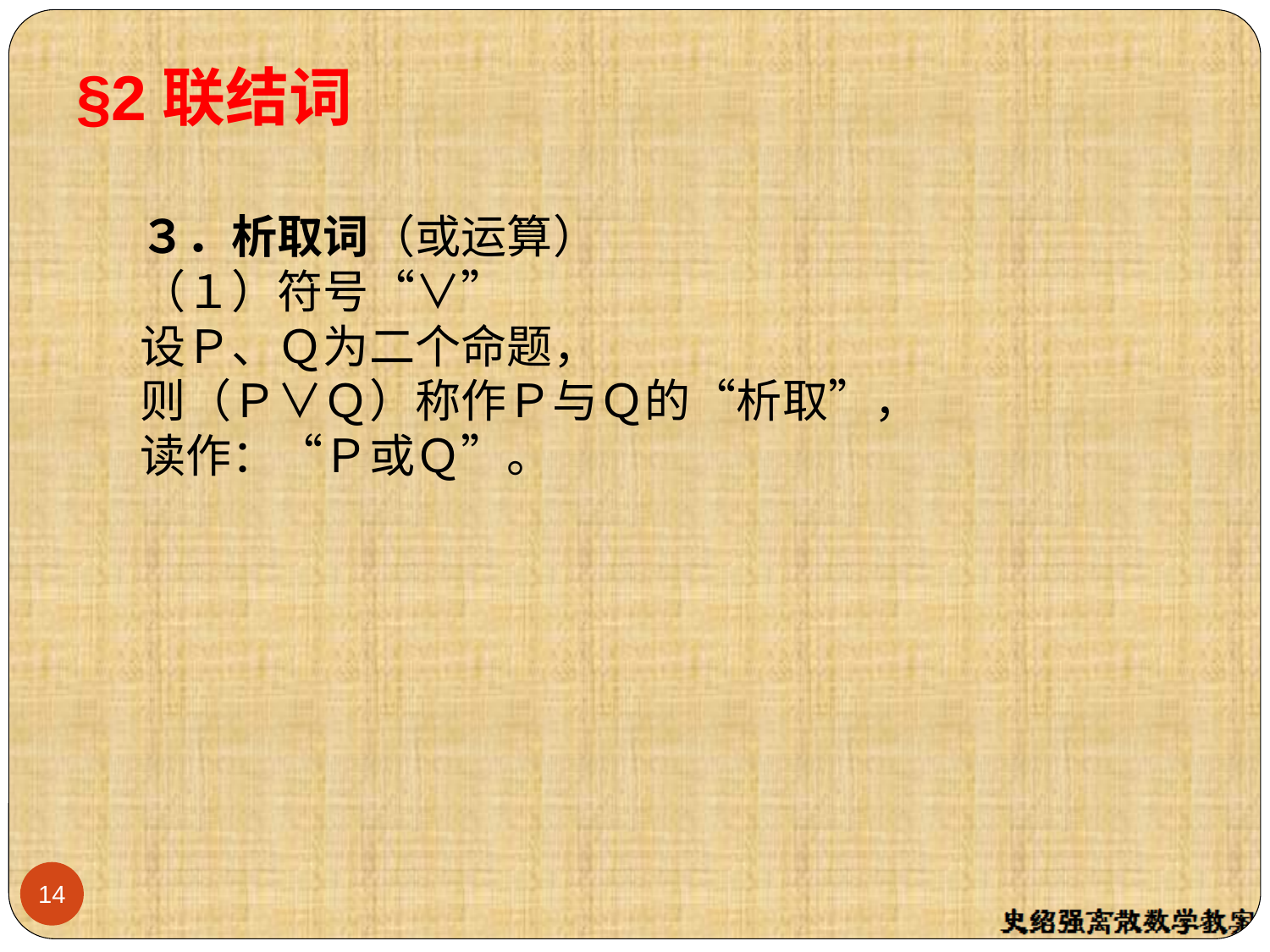

３．析取词（或运算）
（１）符号“∨”
设Ｐ、Ｑ为二个命题，
则（Ｐ∨Ｑ）称作Ｐ与Ｑ的“析取”，
读作：“Ｐ或Ｑ”。

§2联结词

14